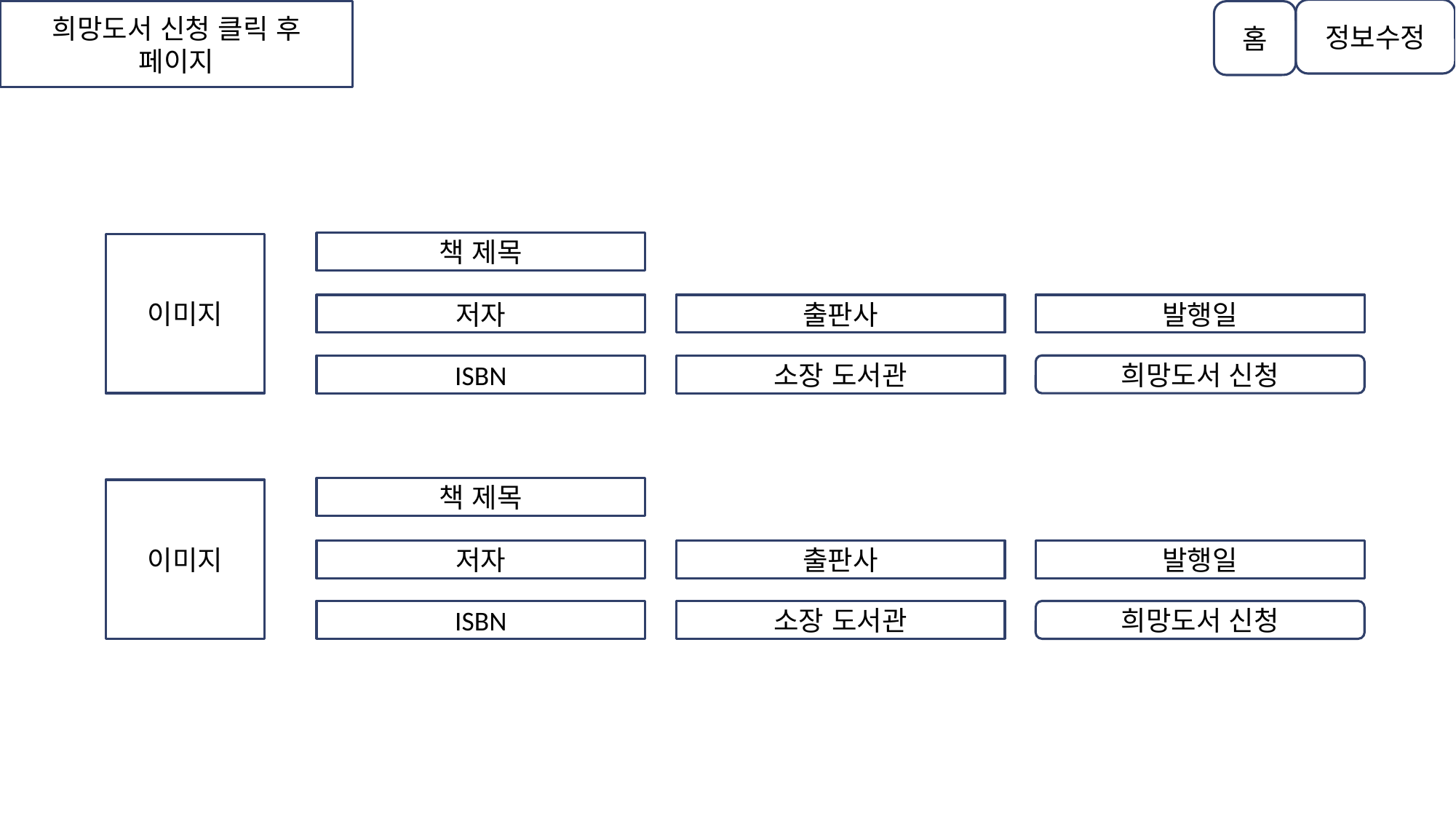

정보수정
홈
희망도서 신청 클릭 후 페이지
책 제목
이미지
저자
출판사
발행일
희망도서 신청
ISBN
소장 도서관
책 제목
이미지
저자
출판사
발행일
희망도서 신청
ISBN
소장 도서관